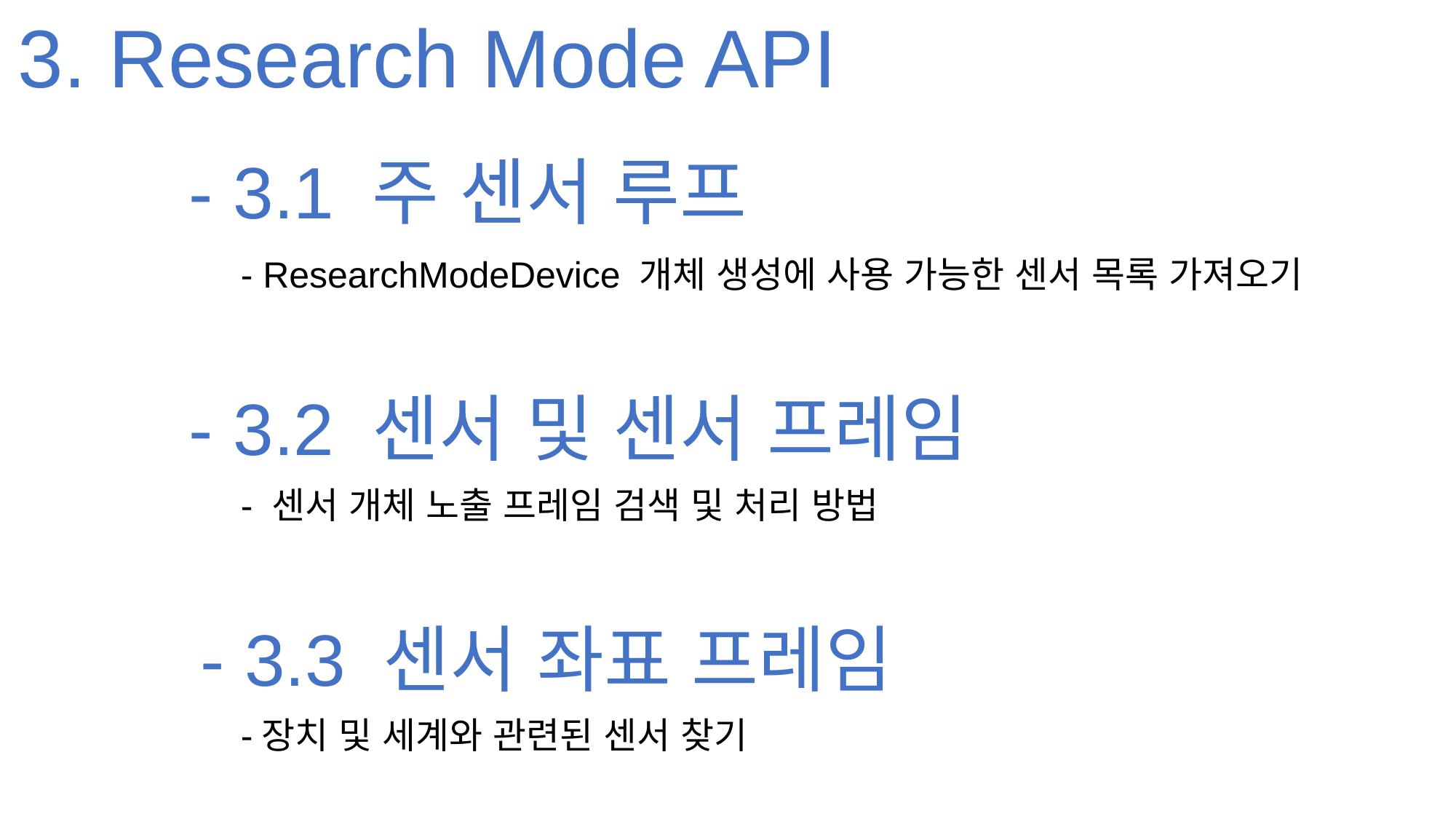

3. Research Mode API
- 3.1 주 센서 루프
- 3.2 센서 및 센서 프레임
- 3.3 센서 좌표 프레임
- ResearchModeDevice 개체 생성에 사용 가능한 센서 목록 가져오기
- 센서 개체 노출 프레임 검색 및 처리 방법
-장치 및 세계와 관련된 센서 찾기